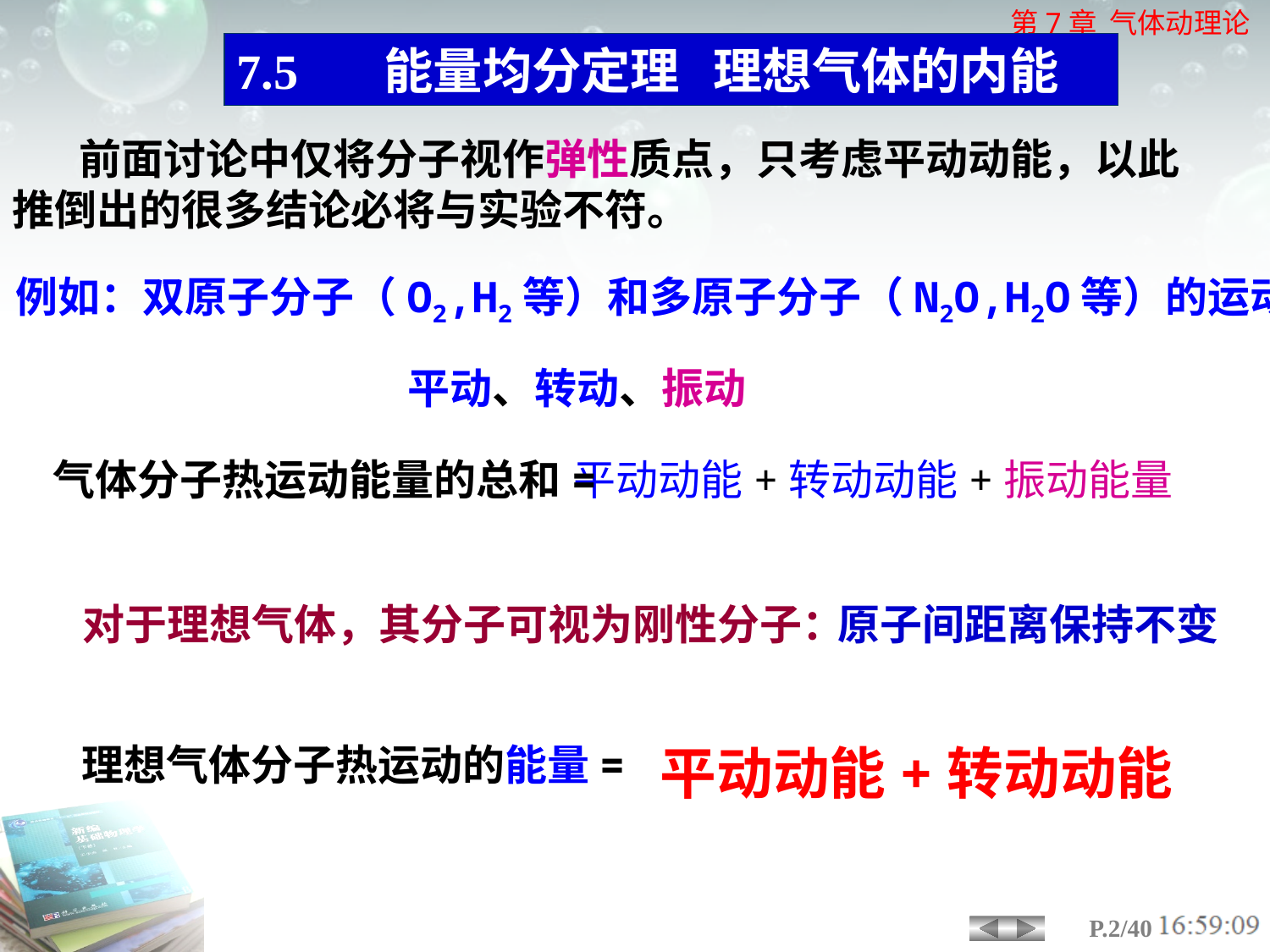

7.5      能量均分定理   理想气体的内能
      前面讨论中仅将分子视作弹性质点，只考虑平动动能，以此推倒出的很多结论必将与实验不符。
例如：双原子分子（O2,H2等）和多原子分子（N2O,H2O等）的运动：
平动、转动、振动
平动动能+转动动能+振动能量
气体分子热运动能量的总和=
原子间距离保持不变
对于理想气体，其分子可视为刚性分子：
平动动能+转动动能
理想气体分子热运动的能量=